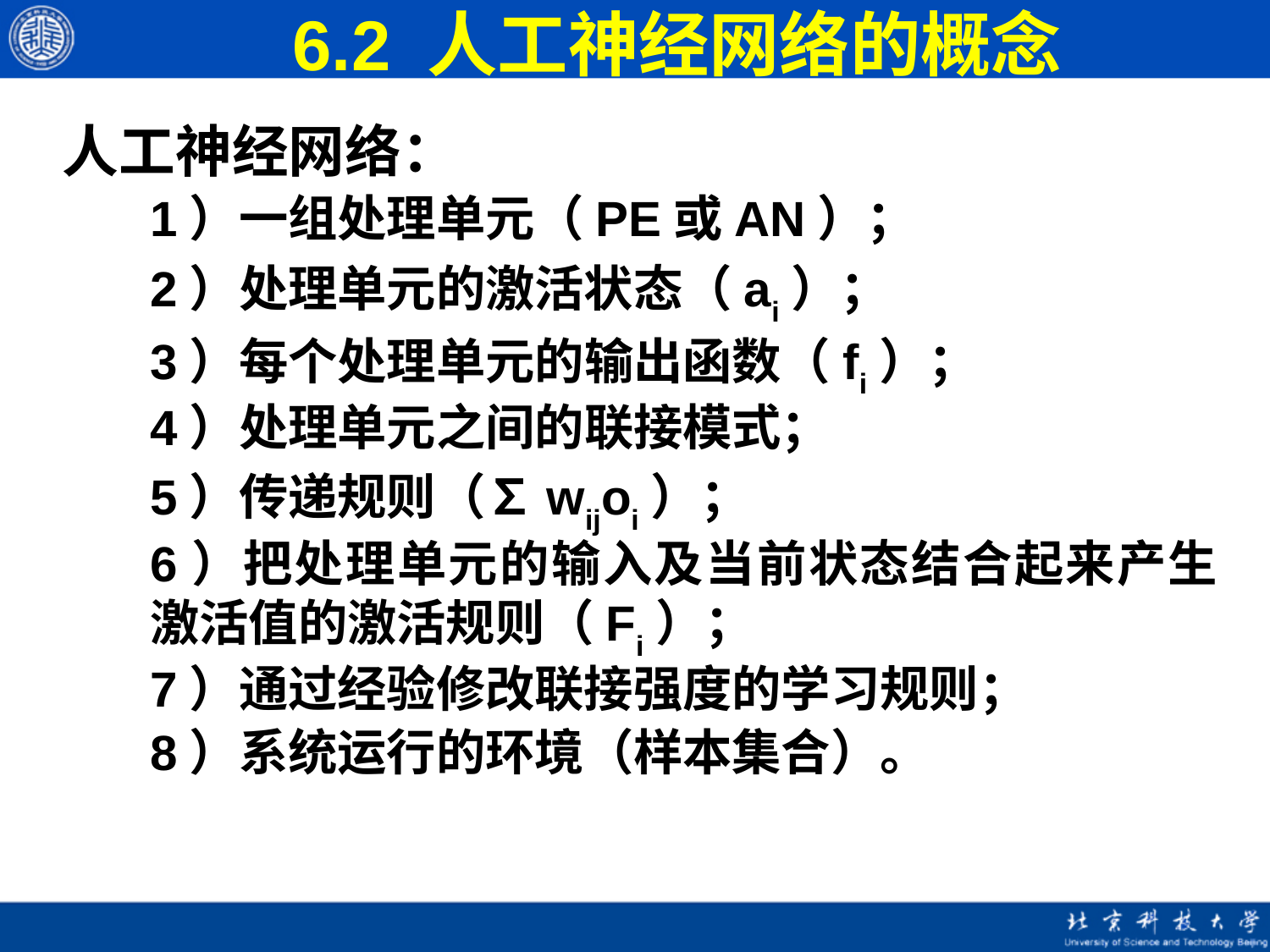

# 6.2 人工神经网络的概念
  人工神经网络：
	1）一组处理单元（PE或AN）；
	2）处理单元的激活状态（ai）；
	3）每个处理单元的输出函数（fi）；
	4）处理单元之间的联接模式；
	5）传递规则（∑wijoi）；
	6）把处理单元的输入及当前状态结合起来产生 	激活值的激活规则（Fi）；
	7）通过经验修改联接强度的学习规则；
	8）系统运行的环境（样本集合）。